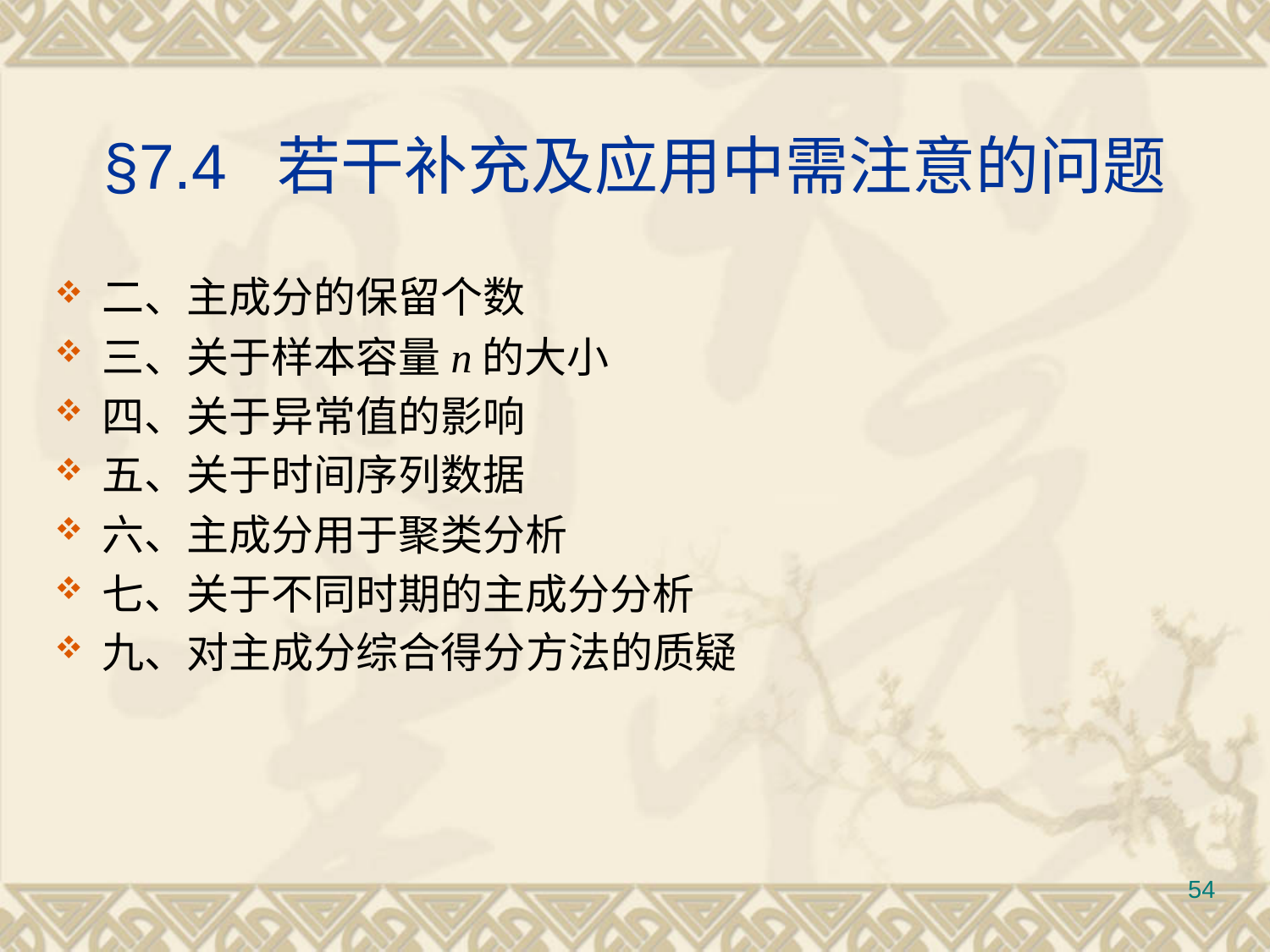

# §7.4  若干补充及应用中需注意的问题
二、主成分的保留个数
三、关于样本容量n的大小
四、关于异常值的影响
五、关于时间序列数据
六、主成分用于聚类分析
七、关于不同时期的主成分分析
九、对主成分综合得分方法的质疑
54